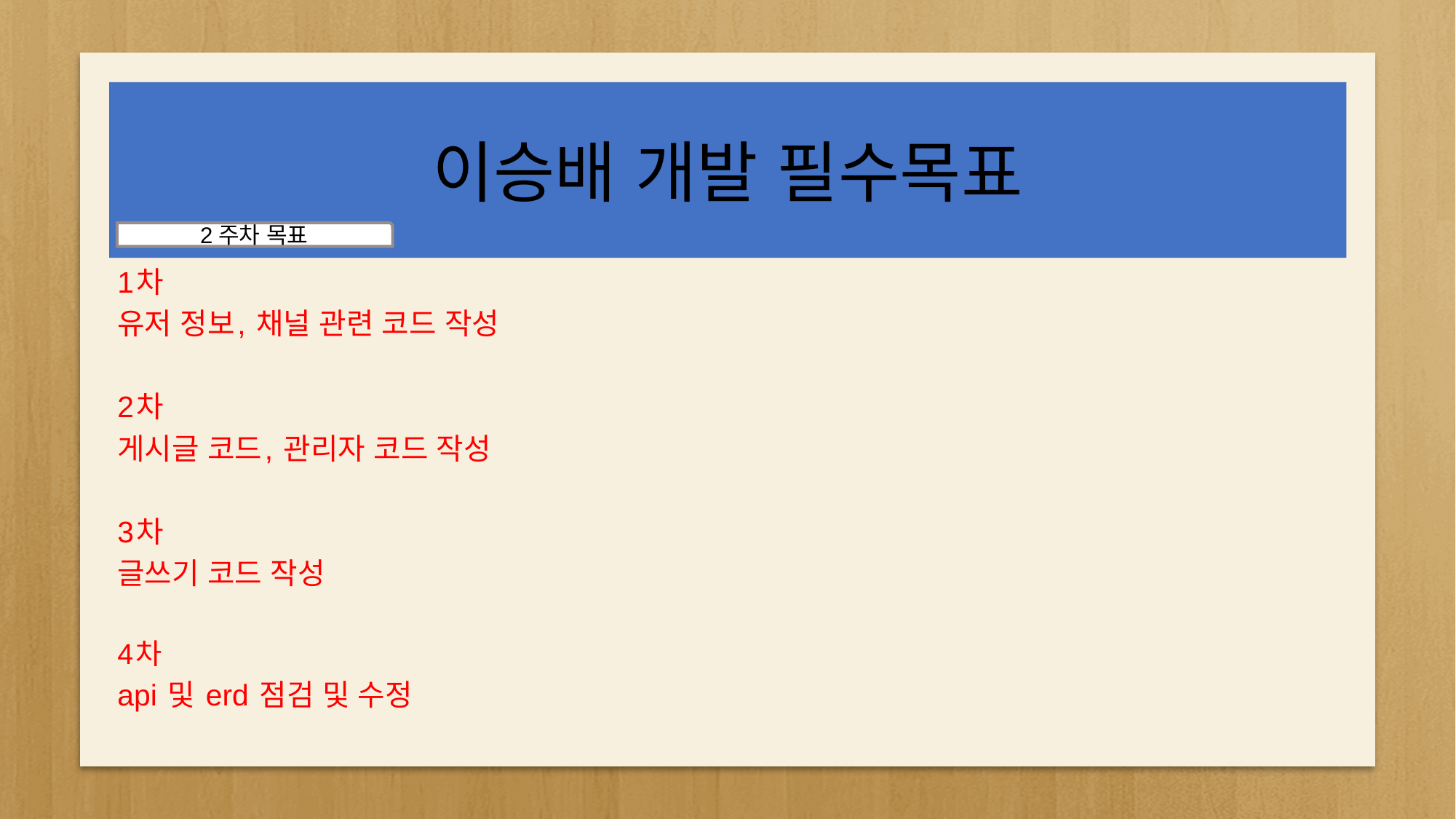

# 이승배 개발 필수목표
2주차 목표
1차
유저 정보, 채널 관련 코드 작성

2차
게시글 코드, 관리자 코드 작성

3차
글쓰기 코드 작성

4차
api 및 erd 점검 및 수정